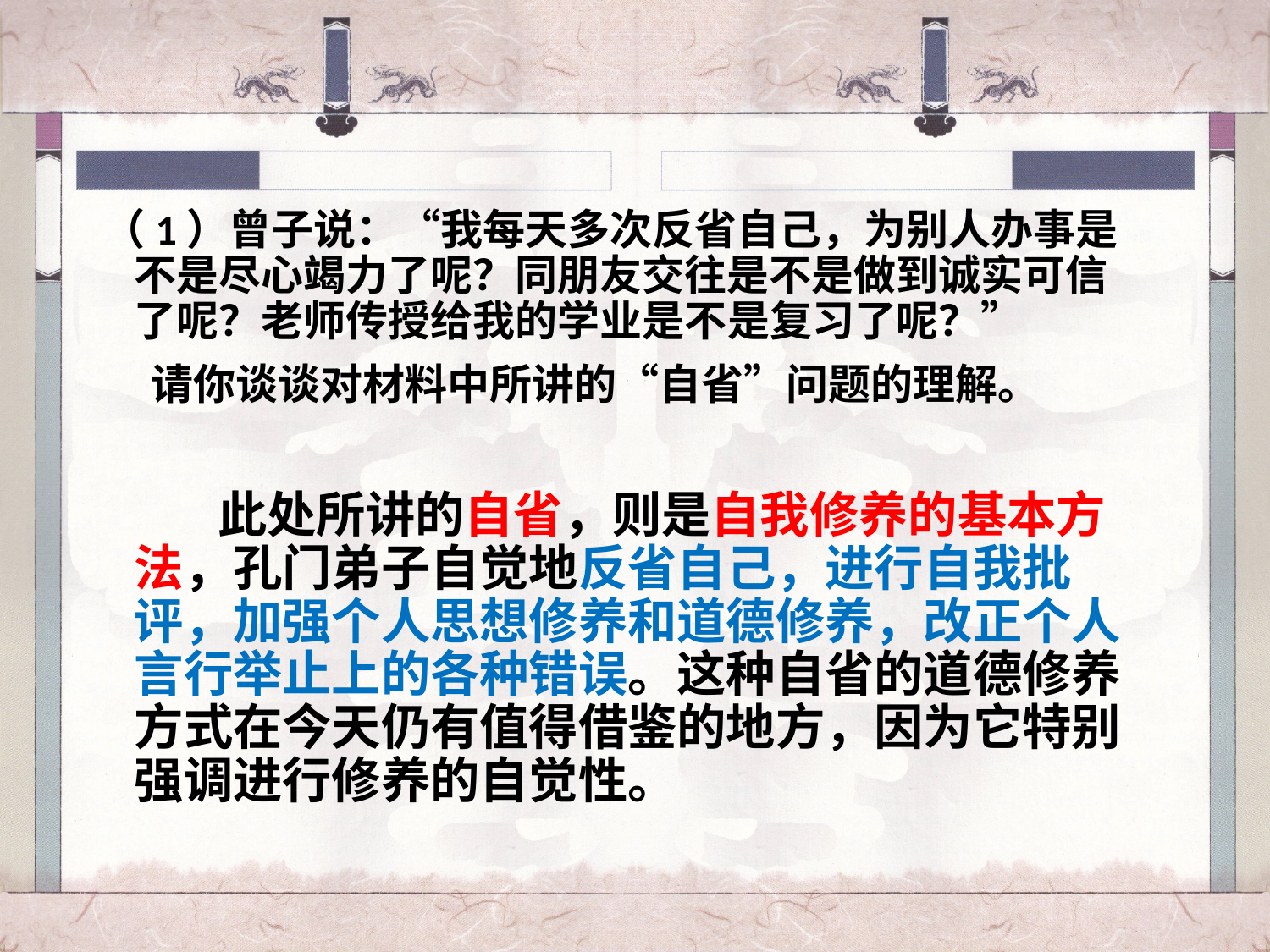

（1）曾子说：“我每天多次反省自己，为别人办事是不是尽心竭力了呢？同朋友交往是不是做到诚实可信了呢？老师传授给我的学业是不是复习了呢？”
    请你谈谈对材料中所讲的“自省”问题的理解。

           此处所讲的自省，则是自我修养的基本方法，孔门弟子自觉地反省自己，进行自我批评，加强个人思想修养和道德修养，改正个人言行举止上的各种错误。这种自省的道德修养方式在今天仍有值得借鉴的地方，因为它特别强调进行修养的自觉性。